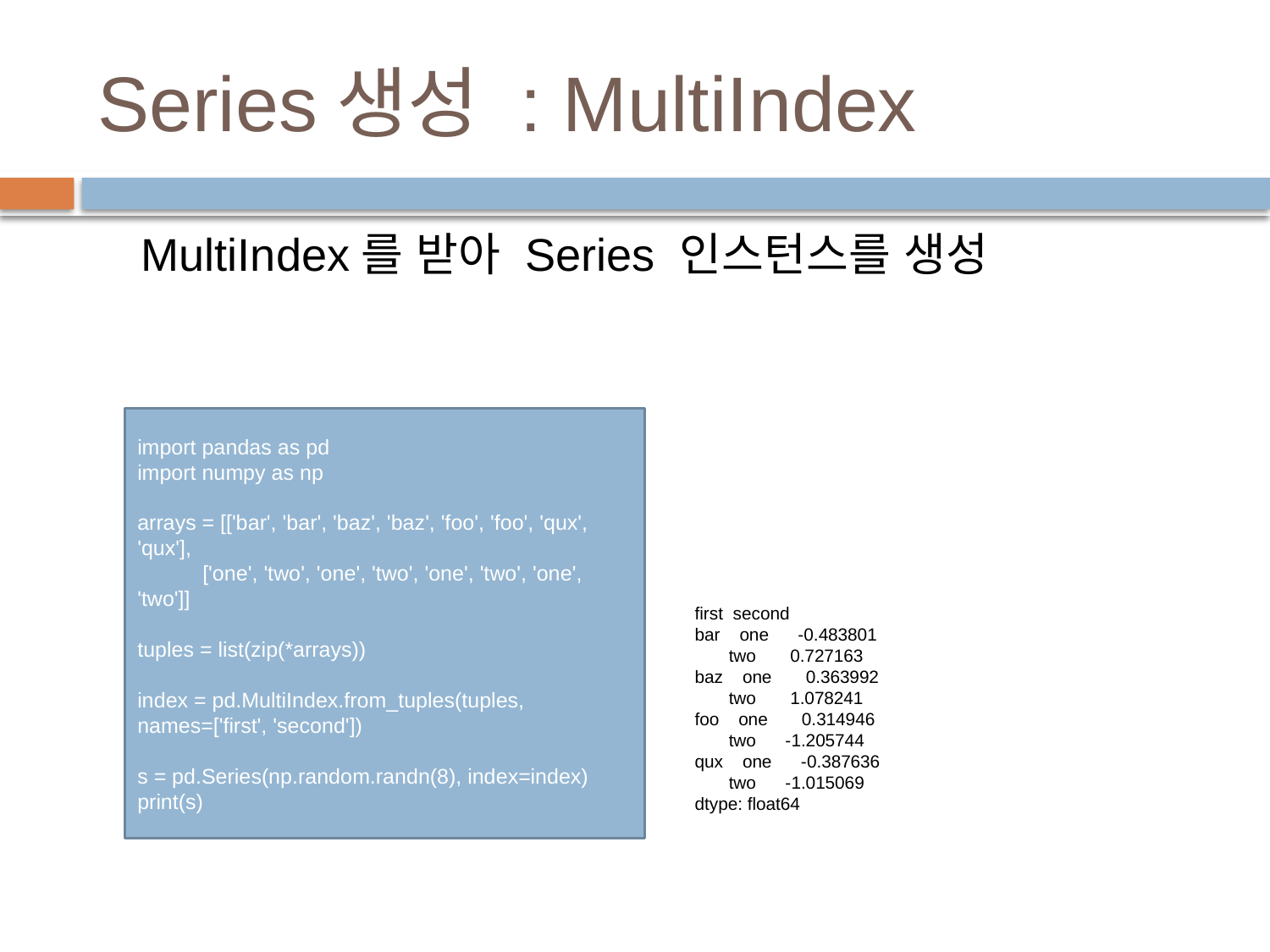

# Series생성 : MultiIndex
MultiIndex를 받아 Series 인스턴스를 생성
import pandas as pd
import numpy as np

arrays = [['bar', 'bar', 'baz', 'baz', 'foo', 'foo', 'qux', 'qux'],
           ['one', 'two', 'one', 'two', 'one', 'two', 'one', 'two']]

tuples = list(zip(*arrays))

index = pd.MultiIndex.from_tuples(tuples, names=['first', 'second'])

s = pd.Series(np.random.randn(8), index=index)
print(s)
first  second
bar    one      -0.483801
       two       0.727163
baz    one       0.363992
       two       1.078241
foo    one       0.314946
       two      -1.205744
qux    one      -0.387636
       two      -1.015069
dtype: float64